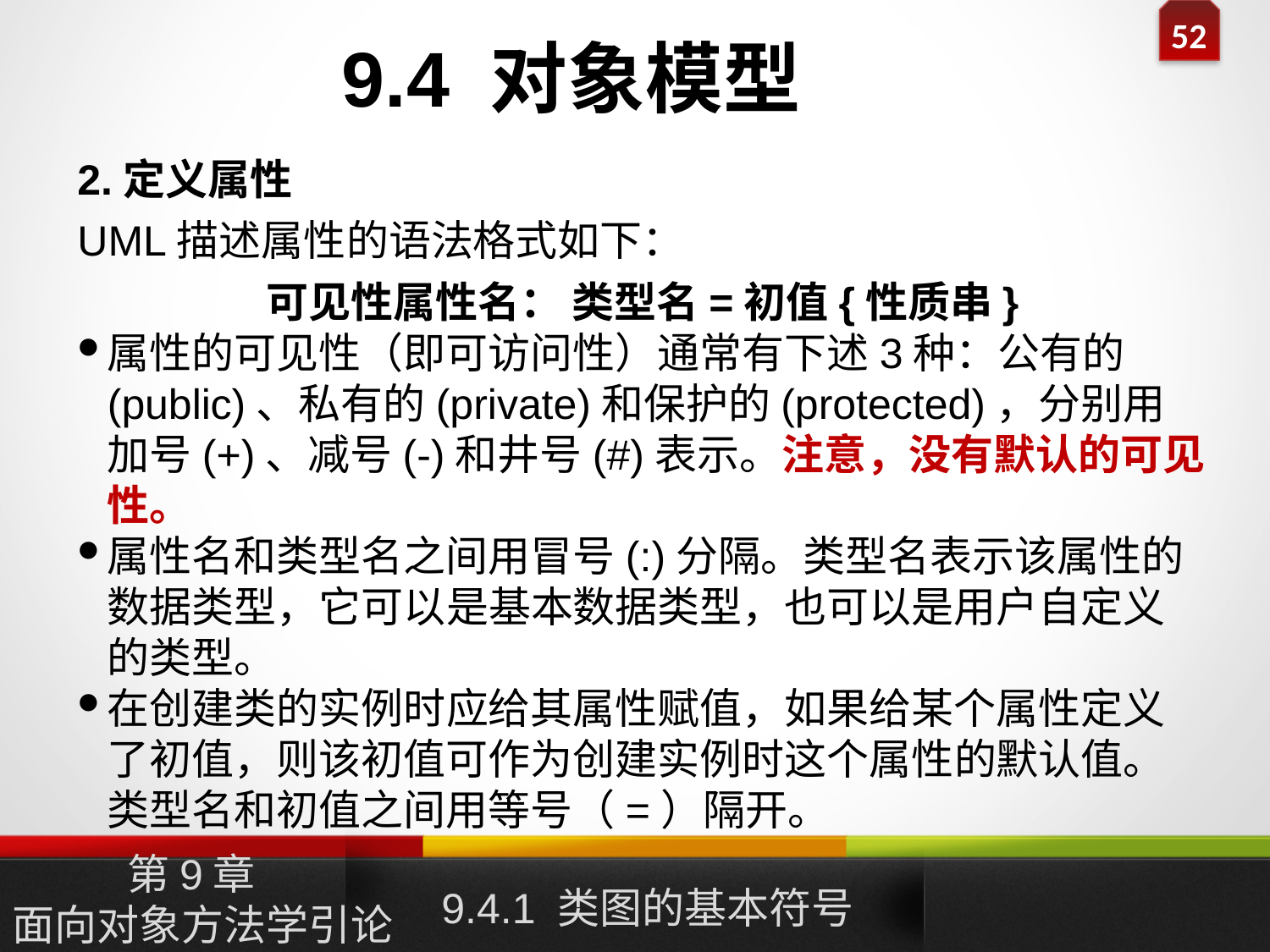

9.4 对象模型
2.定义属性
UML描述属性的语法格式如下：
可见性属性名： 类型名=初值{性质串}
属性的可见性（即可访问性）通常有下述3种：公有的(public)、私有的(private)和保护的(protected)，分别用加号(+)、减号(-)和井号(#)表示。注意，没有默认的可见性。
属性名和类型名之间用冒号(:)分隔。类型名表示该属性的数据类型，它可以是基本数据类型，也可以是用户自定义的类型。
在创建类的实例时应给其属性赋值，如果给某个属性定义了初值，则该初值可作为创建实例时这个属性的默认值。类型名和初值之间用等号（=）隔开。
9.4.1 类图的基本符号